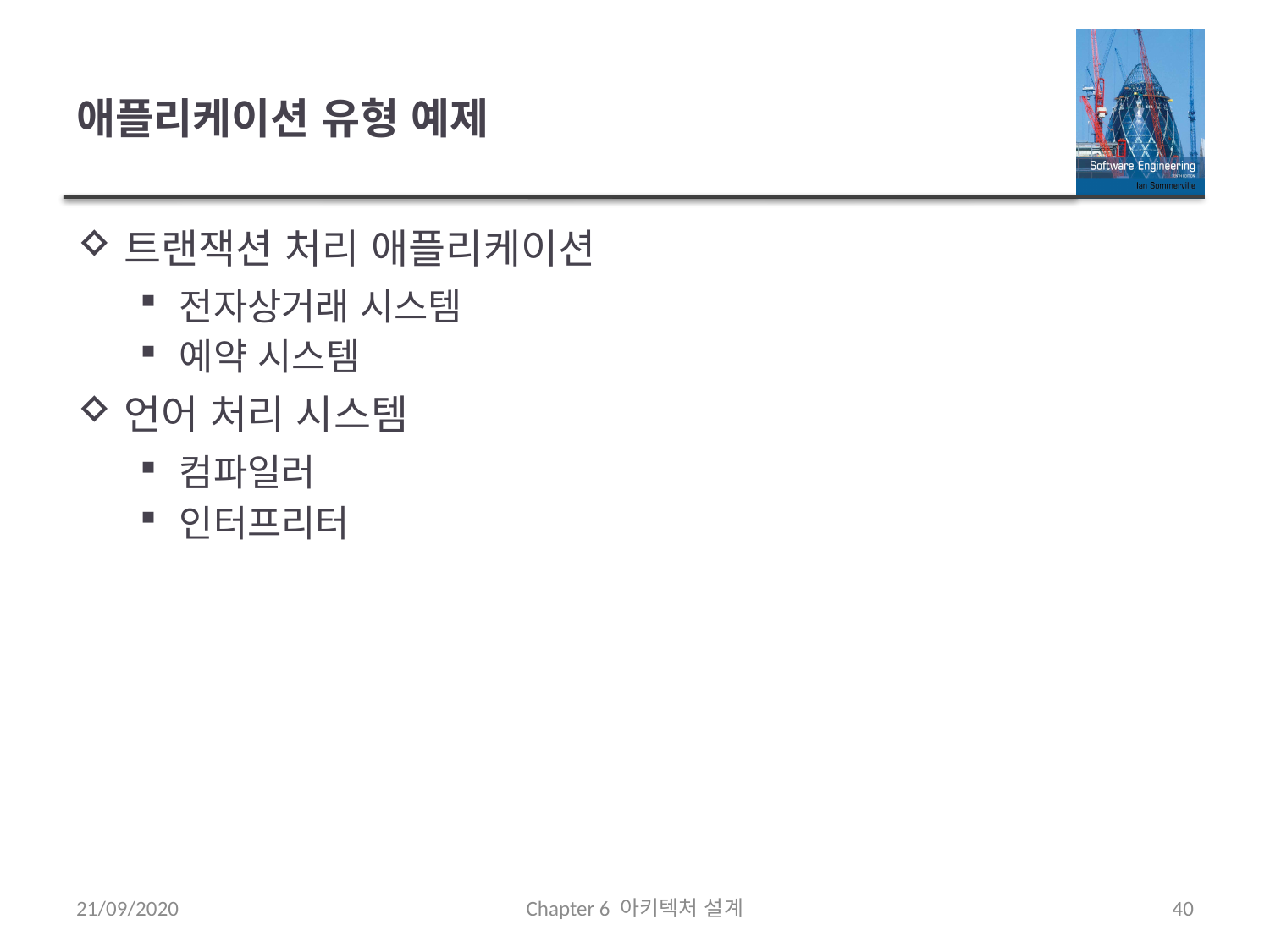

# 애플리케이션 유형 예제
트랜잭션 처리 애플리케이션
전자상거래 시스템
예약 시스템
언어 처리 시스템
컴파일러
인터프리터

21/09/2020
Chapter 6 아키텍처 설계
40